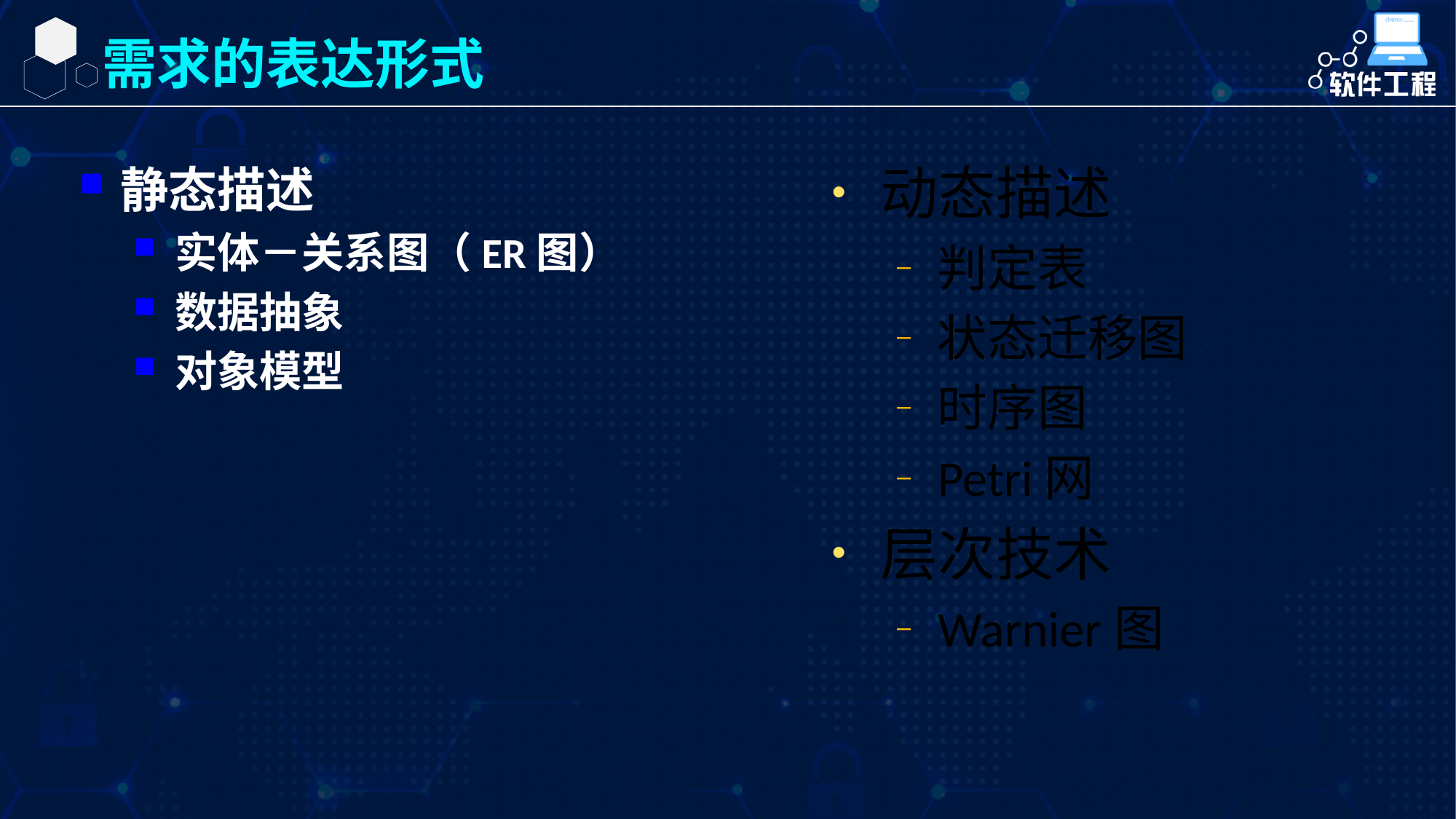

需求的表达形式
动态描述
判定表
状态迁移图
时序图
Petri网
层次技术
Warnier图
静态描述
实体－关系图（ER图）
数据抽象
对象模型